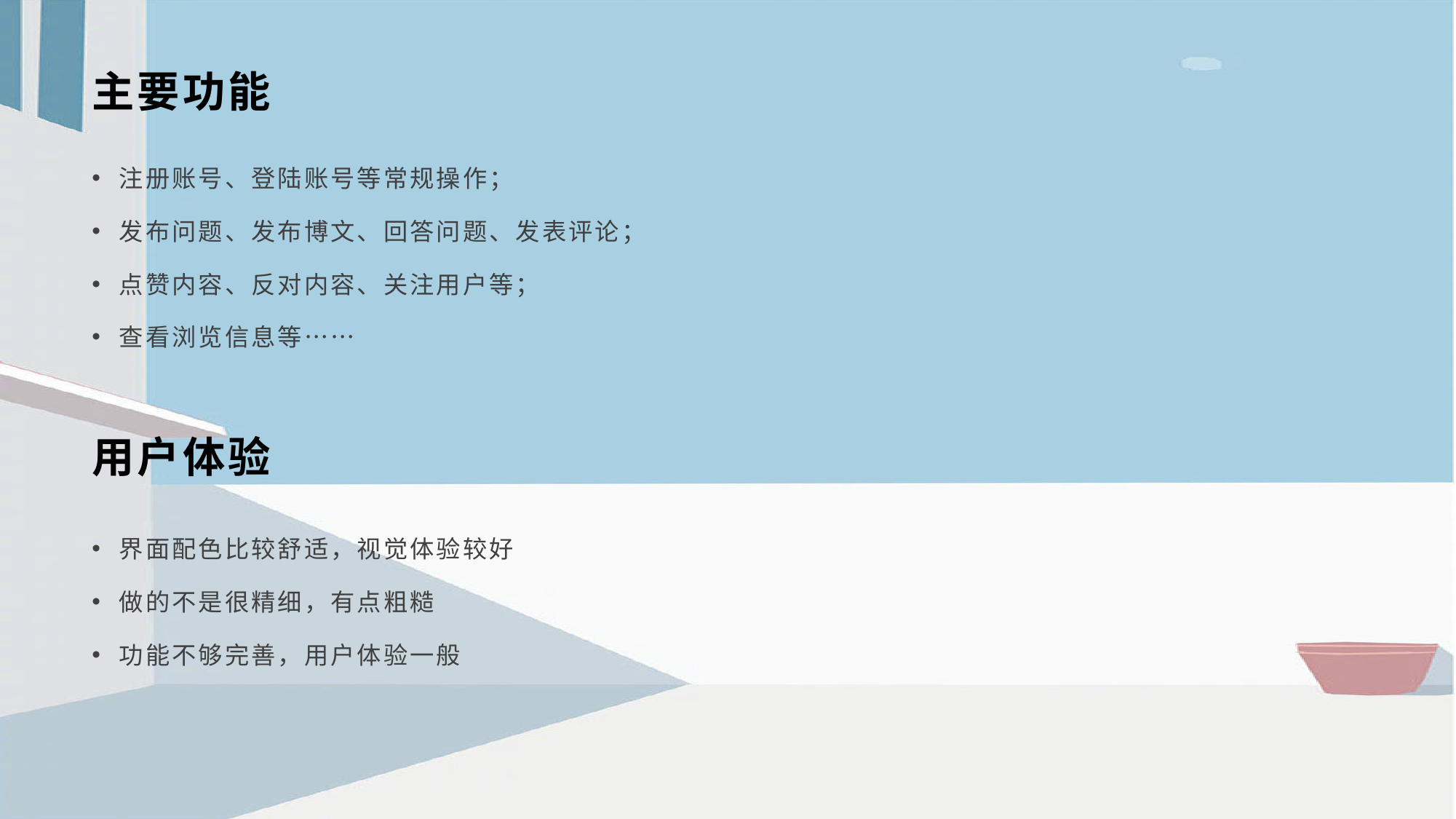

# 主要功能
注册账号、登陆账号等常规操作；
发布问题、发布博文、回答问题、发表评论；
点赞内容、反对内容、关注用户等；
查看浏览信息等……

界面配色比较舒适，视觉体验较好
做的不是很精细，有点粗糙
功能不够完善，用户体验一般
用户体验